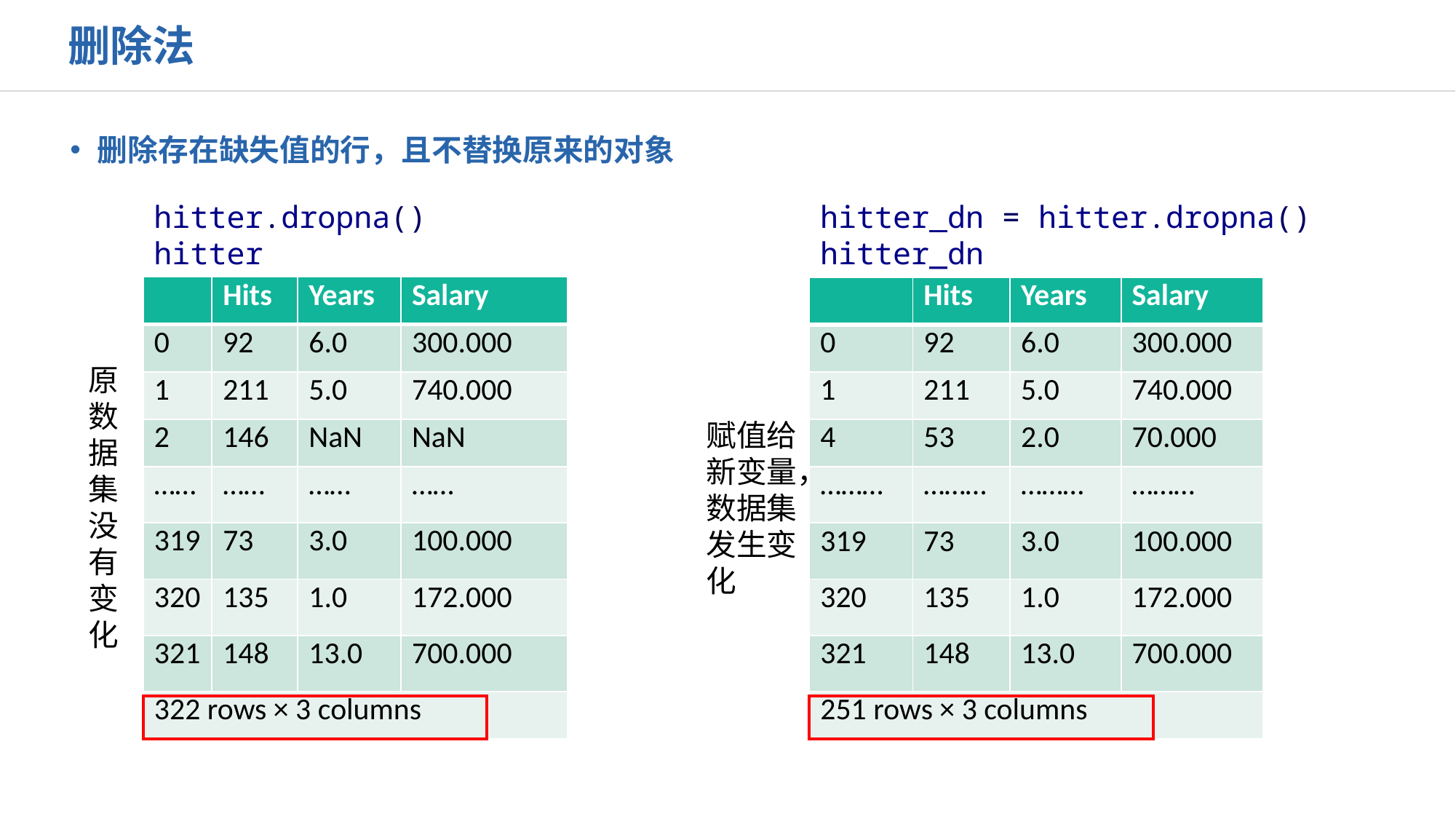

删除法
删除存在缺失值的行，且不替换原来的对象

hitter.dropna()
hitter
hitter_dn = hitter.dropna()
hitter_dn
|  | Hits | Years | Salary |
| --- | --- | --- | --- |
| 0 | 92 | 6.0 | 300.000 |
| 1 | 211 | 5.0 | 740.000 |
| 2 | 146 | NaN | NaN |
| …… | …… | …… | …… |
| 319 | 73 | 3.0 | 100.000 |
| 320 | 135 | 1.0 | 172.000 |
| 321 | 148 | 13.0 | 700.000 |
| 322 rows × 3 columns |  |  |  |
|  | Hits | Years | Salary |
| --- | --- | --- | --- |
| 0 | 92 | 6.0 | 300.000 |
| 1 | 211 | 5.0 | 740.000 |
| 4 | 53 | 2.0 | 70.000 |
| ……… | ……… | ……… | ……… |
| 319 | 73 | 3.0 | 100.000 |
| 320 | 135 | 1.0 | 172.000 |
| 321 | 148 | 13.0 | 700.000 |
| 251 rows × 3 columns |  |  |  |
原数据集没有变化
赋值给新变量，数据集发生变化